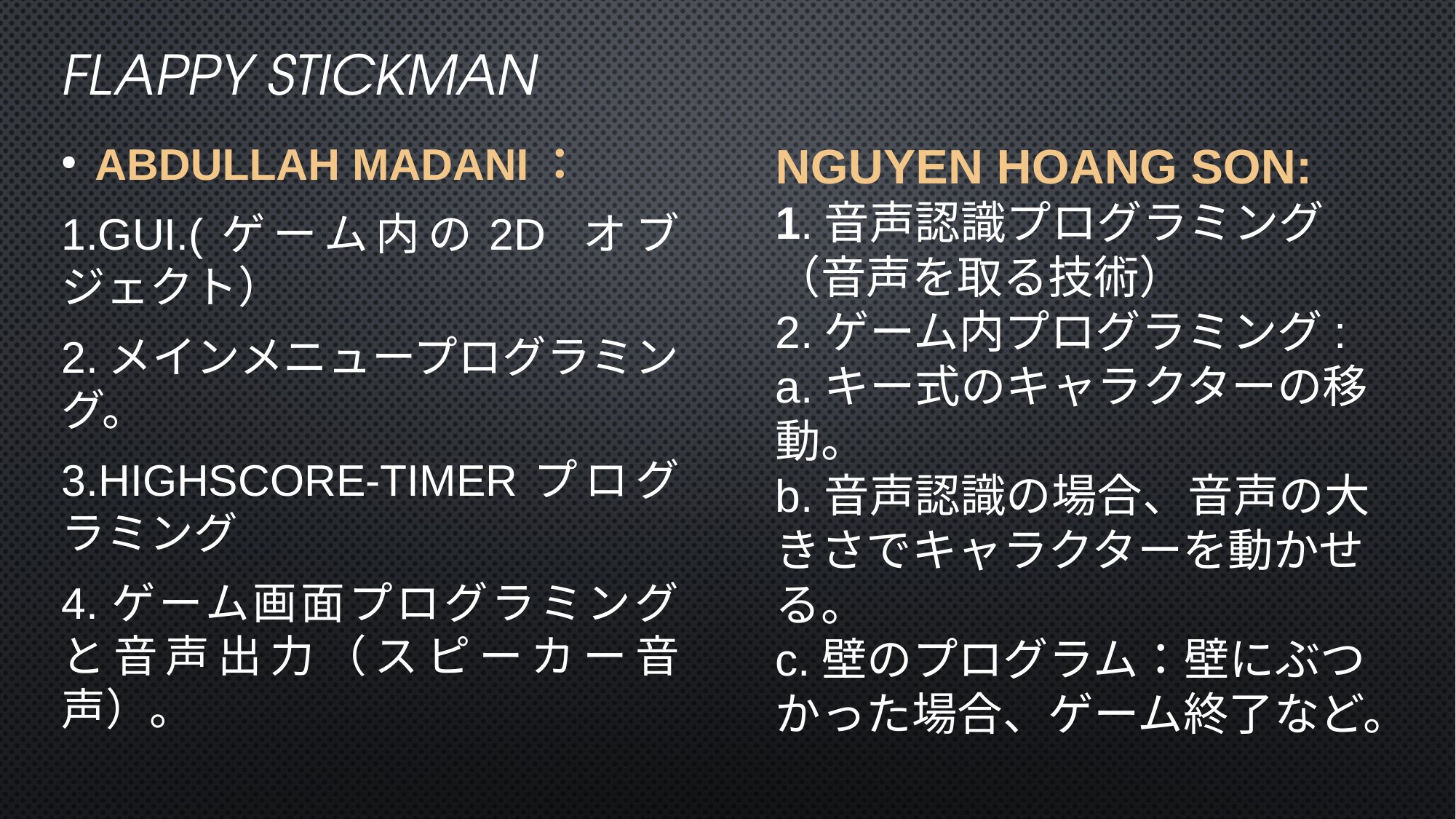

# Flappy Stickman
ABDULLAH MADANI：
1.GUI.(ゲーム内の2D オブジェクト）
2.メインメニュープログラミング。
3.Highscore-timerプログラミング
4.ゲーム画面プログラミングと音声出力（スピーカー音声）。

NGUYEN HOANG SON:
1.音声認識プログラミング
（音声を取る技術）
2.ゲーム内プログラミング:
a.キー式のキャラクターの移動。
b.音声認識の場合、音声の大きさでキャラクターを動かせる。
c.壁のプログラム：壁にぶつかった場合、ゲーム終了など。